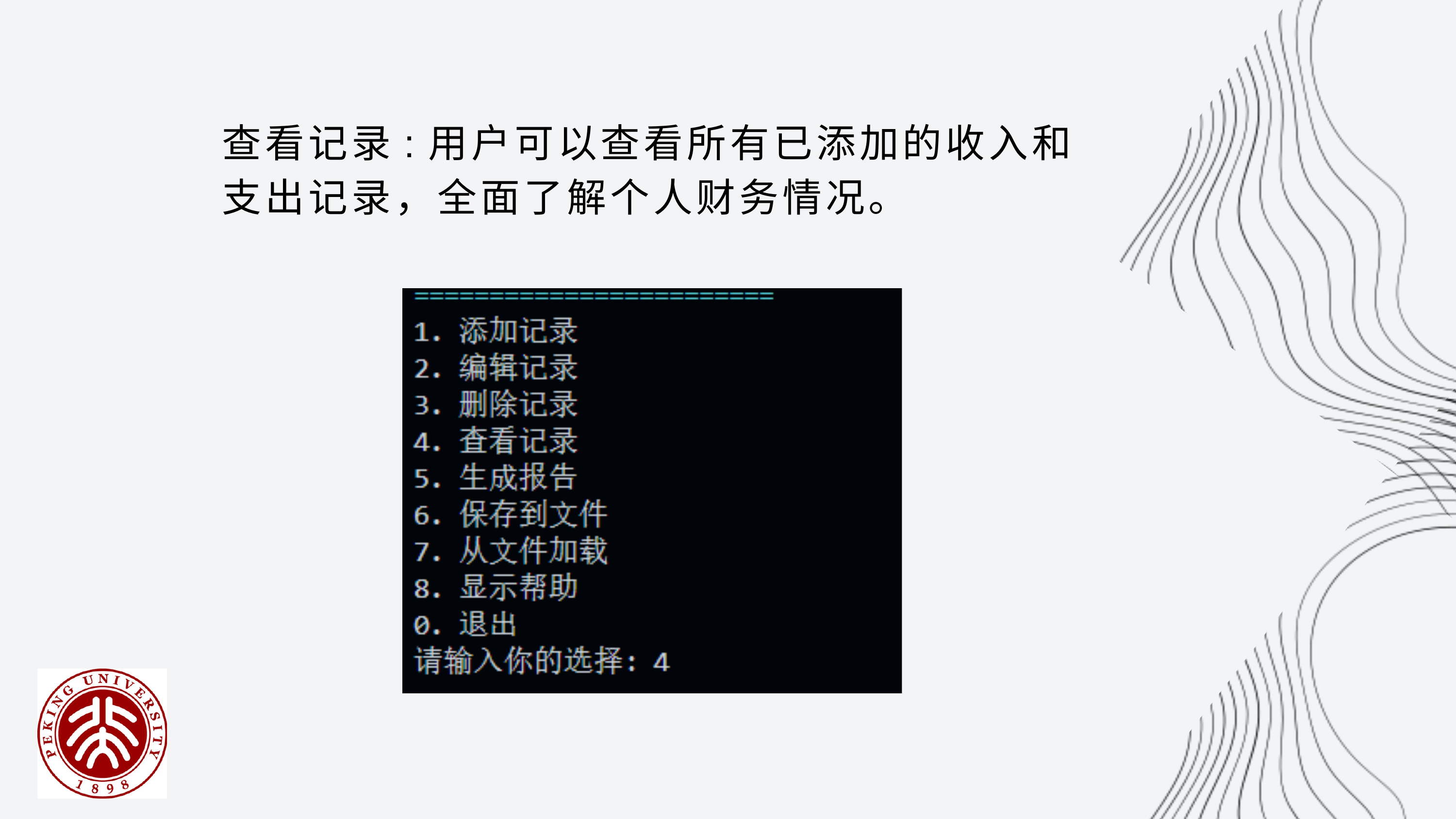

查看记录:用户可以查看所有已添加的收入和支出记录，全面了解个人财务情况。